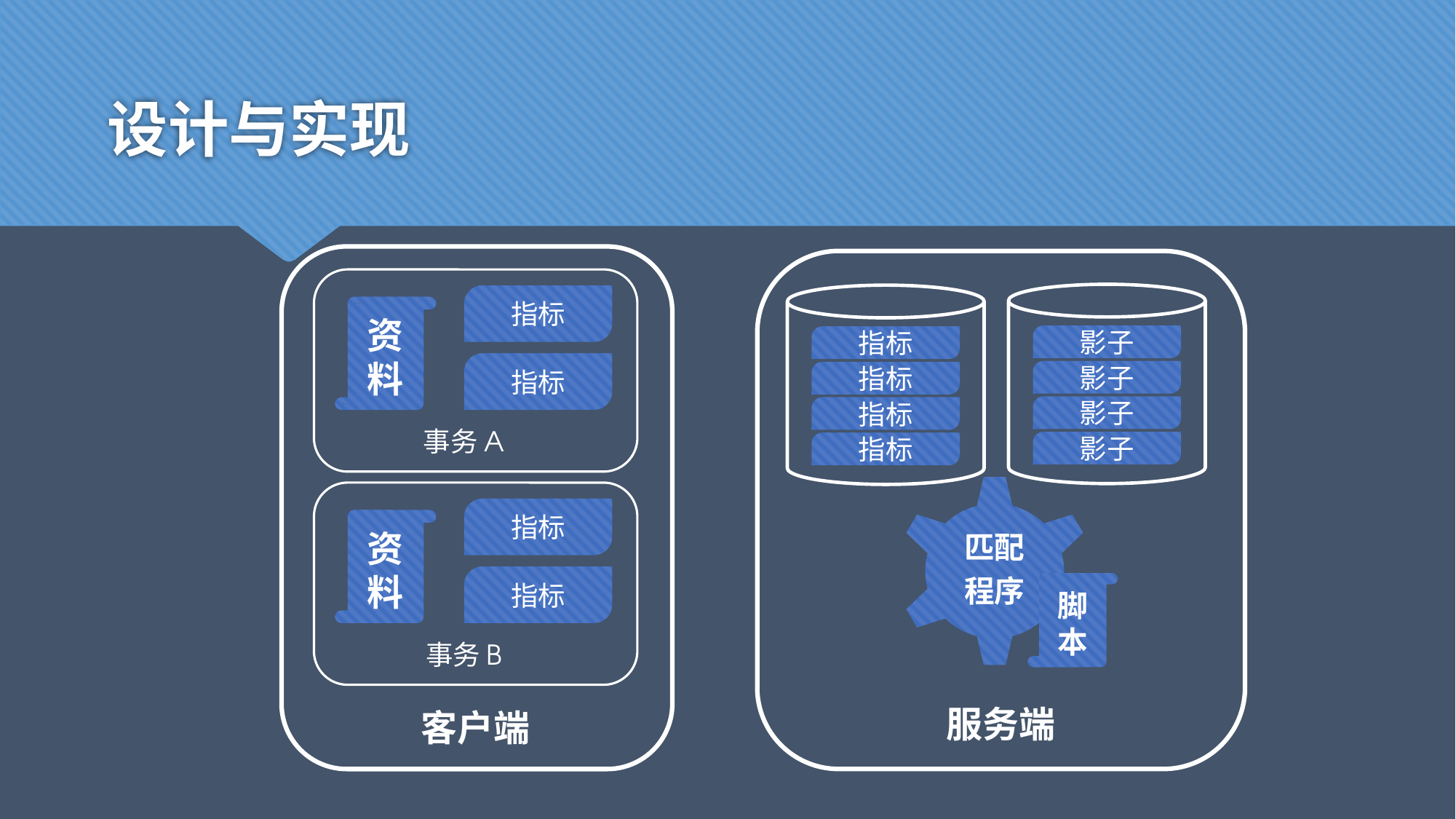

# 设计与实现

指标
指标
事务A
资
料

指标
指标
事务B
资
料
客户端

影子
影子
影子
影子

指标
指标
指标
指标

匹配
程序
脚
本
服务端